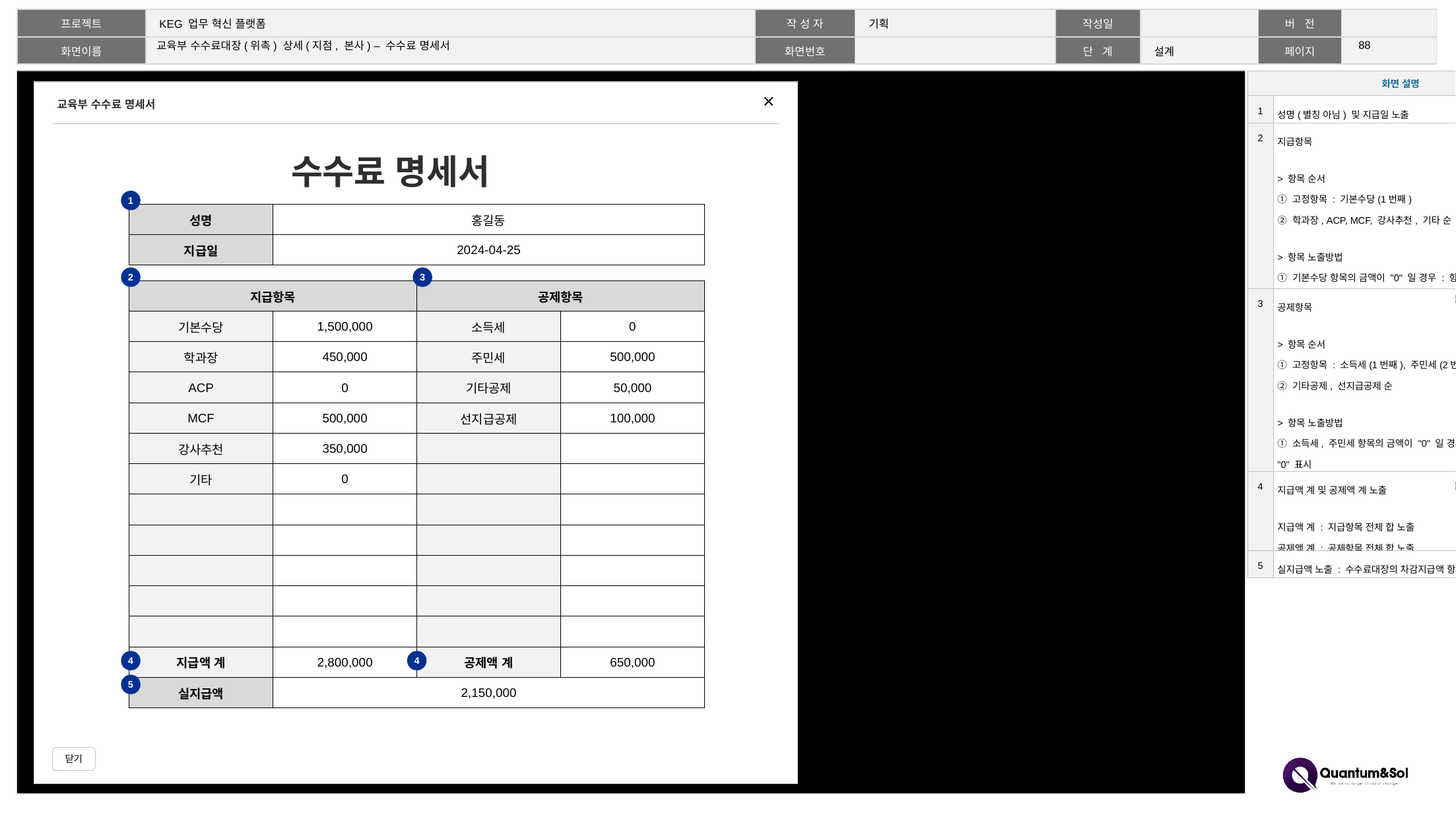

88

# 교육부 수수료대장(위촉) 상세(지점, 본사) – 수수료 명세서
| 화면 설명 |  |
| --- | --- |
| 1 | 성명(별칭 아님) 및 지급일 노출 |
| 2 | 지급항목 > 항목 순서 ① 고정항목 : 기본수당(1번째) ② 학과장, ACP, MCF, 강사추천, 기타 순 > 항목 노출방법 ① 기본수당 항목의 금액이 "0" 일 경우 : 항목명 노출 후 "0" 표시 ② 그 외 항목의 금액이 "0"일 경우 : 항목명 미노출 |
| 3 | 공제항목 > 항목 순서 ① 고정항목 : 소득세(1번째), 주민세(2번째) ② 기타공제, 선지급공제 순 > 항목 노출방법 ① 소득세, 주민세 항목의 금액이 "0" 일 경우 : 항목명 노출 후 "0" 표시 ② 그 외 항목의 금액이 "0"일 경우 : 항목명 미노출 |
| 4 | 지급액 계 및 공제액 계 노출 지급액 계 : 지급항목 전체 합 노출 공제액 계 : 공제항목 전체 합 노출 |
| 5 | 실지급액 노출 : 수수료대장의 차감지급액 항목 데이터 노출 |
교육부 수수료 명세서
수수료 명세서
1
| 성명 | 홍길동 |  |  |
| --- | --- | --- | --- |
| 지급일 | 2024-04-25 |  |  |
|  |  |  |  |
| 지급항목 |  | 공제항목 |  |
| 기본수당 | 1,500,000 | 소득세 | 0 |
| 학과장 | 450,000 | 주민세 | 500,000 |
| ACP | 0 | 기타공제 | 50,000 |
| MCF | 500,000 | 선지급공제 | 100,000 |
| 강사추천 | 350,000 |  |  |
| 기타 | 0 |  |  |
|  |  |  |  |
|  |  |  |  |
|  |  |  |  |
|  |  |  |  |
|  |  |  |  |
| 지급액 계 | 2,800,000 | 공제액 계 | 650,000 |
| 실지급액 | 2,150,000 |  |  |
2
3
4
4
5
닫기